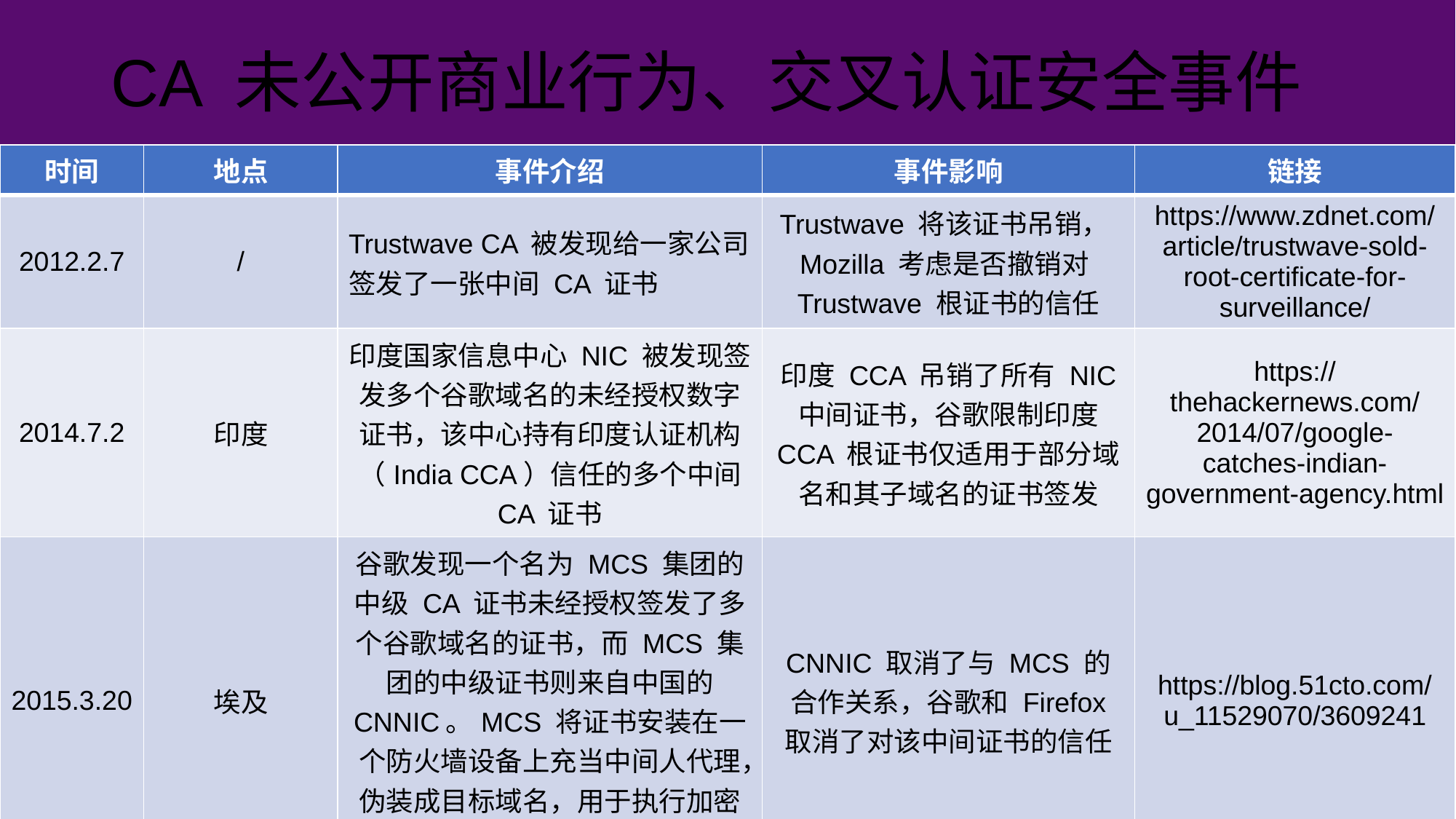

# CA 未公开商业行为、交叉认证安全事件
| 时间 | 地点 | 事件介绍 | 事件影响 | 链接 |
| --- | --- | --- | --- | --- |
| 2012.2.7 | / | Trustwave CA 被发现给一家公司签发了一张中间 CA 证书 | Trustwave 将该证书吊销，Mozilla 考虑是否撤销对Trustwave 根证书的信任 | https://www.zdnet.com/article/trustwave-sold-root-certificate-for-surveillance/ |
| 2014.7.2 | 印度 | 印度国家信息中心 NIC 被发现签发多个谷歌域名的未经授权数字证书，该中心持有印度认证机构（India CCA）信任的多个中间 CA 证书 | 印度 CCA 吊销了所有 NIC 中间证书，谷歌限制印度 CCA 根证书仅适用于部分域名和其子域名的证书签发 | https://thehackernews.com/2014/07/google-catches-indian-government-agency.html |
| 2015.3.20 | 埃及 | 谷歌发现一个名为 MCS 集团的中级 CA 证书未经授权签发了多个谷歌域名的证书，而 MCS 集团的中级证书则来自中国的 CNNIC。MCS 将证书安装在一个防火墙设备上充当中间人代理，伪装成目标域名，用于执行加密连接拦截 | CNNIC 取消了与 MCS 的合作关系，谷歌和 Firefox 取消了对该中间证书的信任 | https://blog.51cto.com/u\_11529070/3609241 |
| 2016.8.17 | 中国、以色列 | 奇虎360通过控股公司（WoSign 沃通）完全并购了StartCom，交易双方并未披露此事。之后，沃通使用StartCom 的根证书将自己已被移除信任的根证书交叉签名 | Mozilla等公司停止信任任何 Wosign 和 StartCom 根证书。 2017年11月16日，StartCom 宣布终止业务，自2018年1月1日起停止颁发新证书，并于2020年停止OCSP和CRL服务。 | https://security.googleblog.com/2016/10/distrusting-wosign-and-startcom.html |